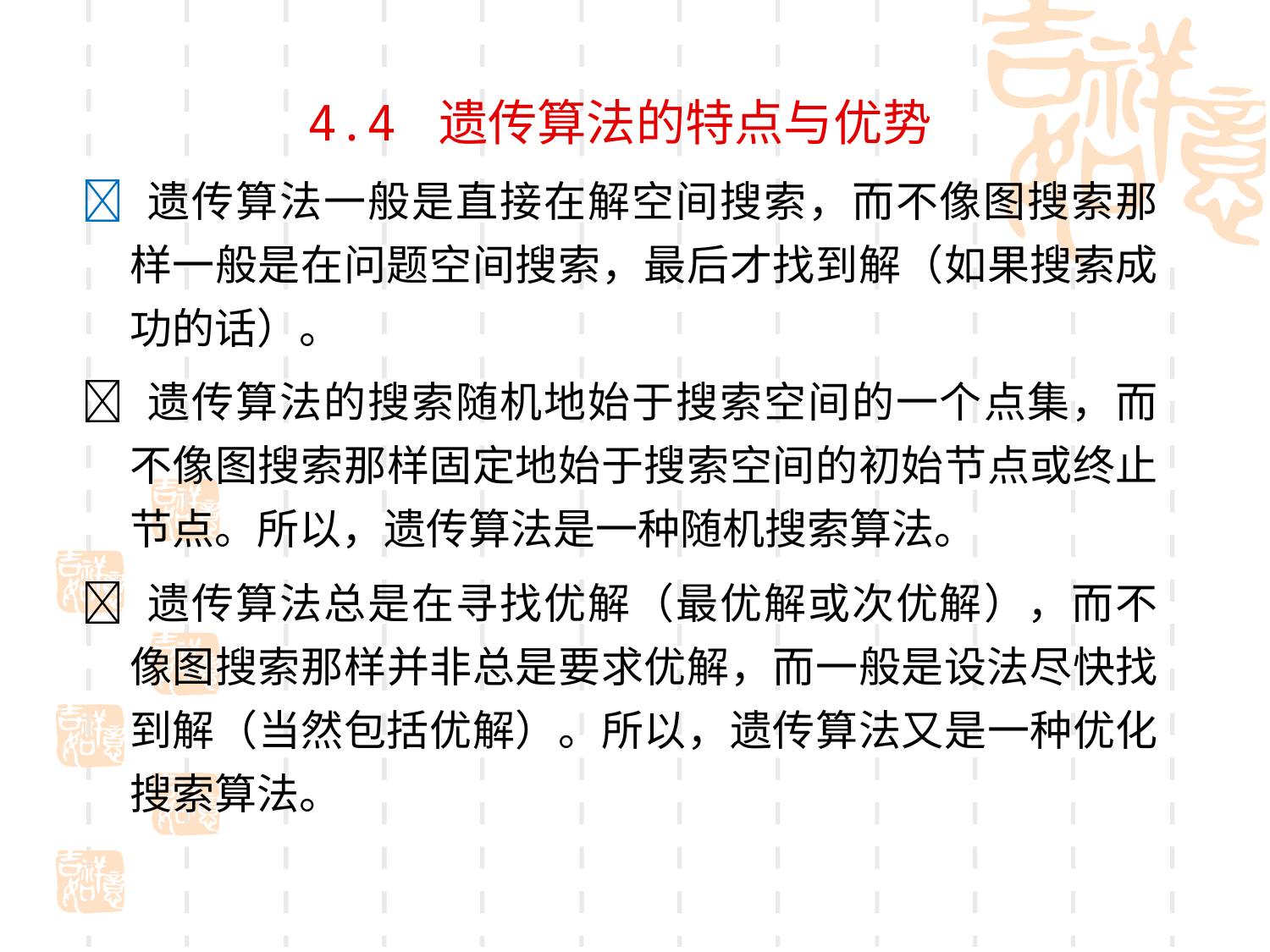

4.4 遗传算法的特点与优势
• 遗传算法一般是直接在解空间搜索，而不像图搜索那样一般是在问题空间搜索，最后才找到解（如果搜索成功的话）。
• 遗传算法的搜索随机地始于搜索空间的一个点集，而不像图搜索那样固定地始于搜索空间的初始节点或终止节点。所以，遗传算法是一种随机搜索算法。
• 遗传算法总是在寻找优解（最优解或次优解），而不像图搜索那样并非总是要求优解，而一般是设法尽快找到解（当然包括优解）。所以，遗传算法又是一种优化搜索算法。